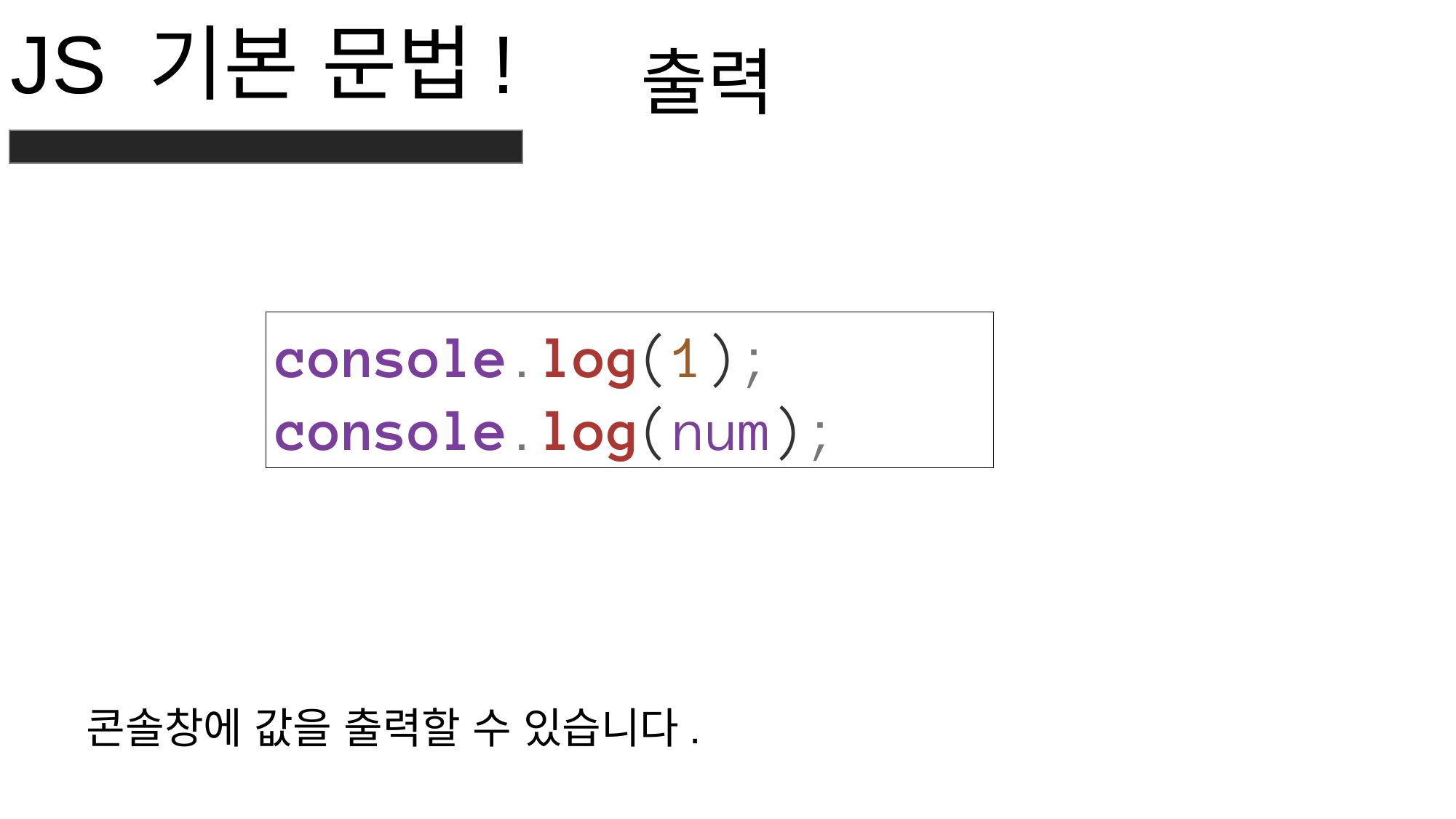

JS 기본 문법!
출력

console.log(1);
console.log(num);
콘솔창에 값을 출력할 수 있습니다.